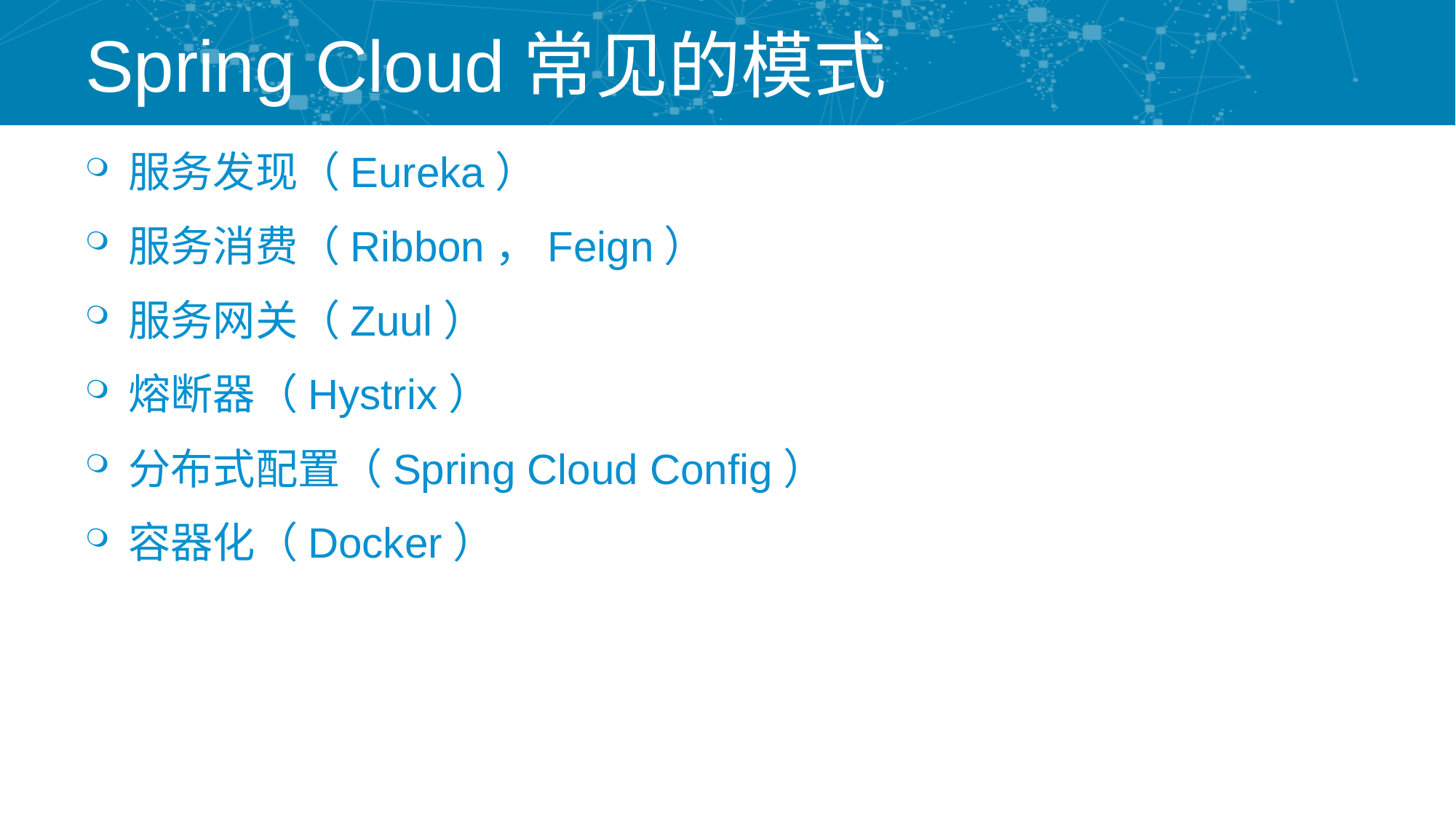

# Spring Cloud常见的模式
服务发现（Eureka）
服务消费（Ribbon，Feign）
服务网关（Zuul）
熔断器（Hystrix）
分布式配置（Spring Cloud Config）
容器化（Docker）